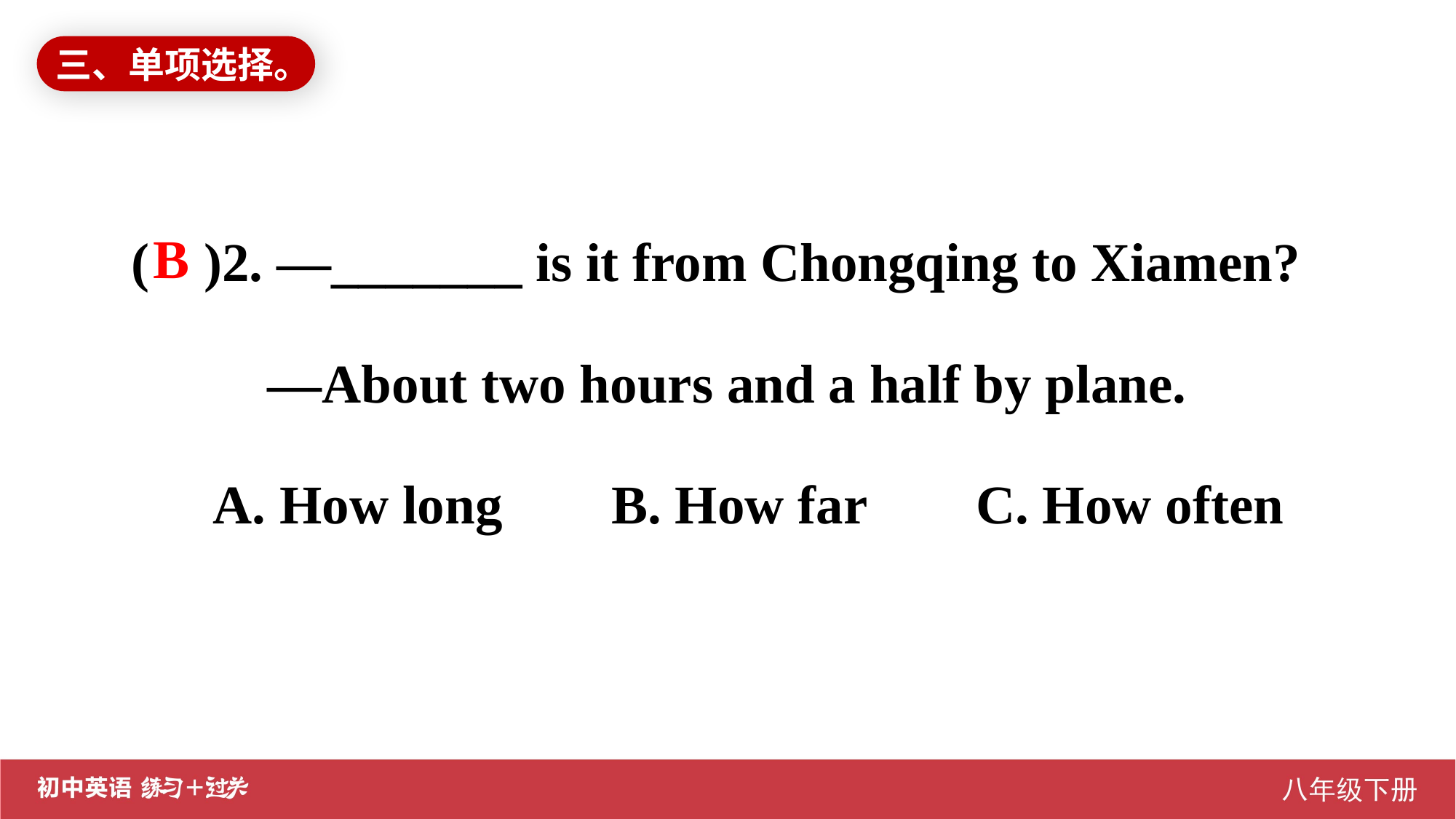

三、单项选择。
(    )2. —_______ is it from Chongqing to Xiamen?
          —About two hours and a half by plane.
      A. How long        B. How far        C. How often
B